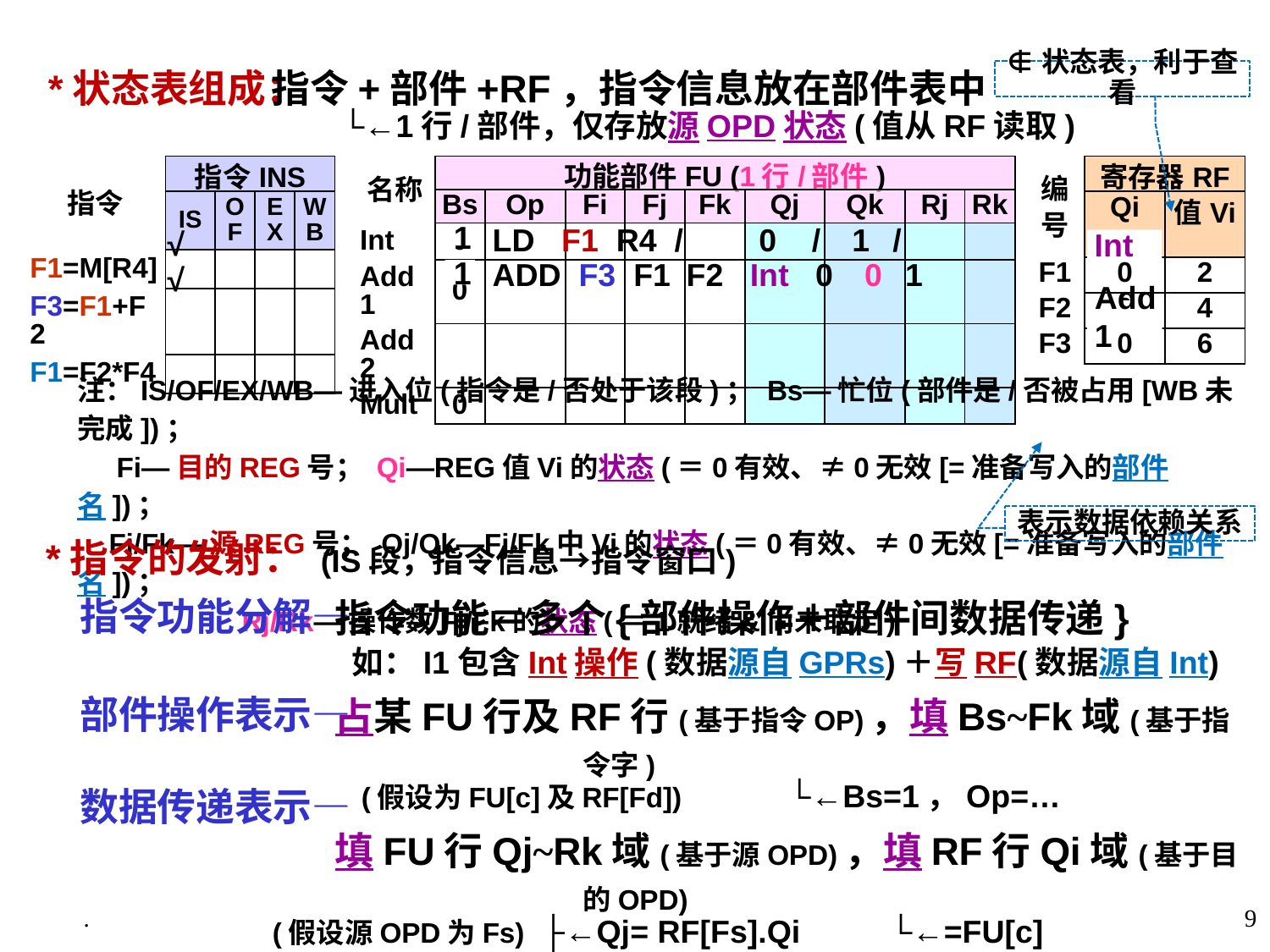

*状态表组成：
     指令+部件+RF，指令信息放在部件表中
              └←1行/部件，仅存放源OPD状态(值从RF读取)
∉状态表，利于查看
| 指令 | 指令INS |  |  |  |
| --- | --- | --- | --- | --- |
|  | IS | OF | EX | WB |
| F1=M[R4] |  |  |  |  |
| F3=F1+F2 |  |  |  |  |
| F1=F2\*F4 |  |  |  |  |
| 名称 | 功能部件FU (1行/部件) |  |  |  |  |  |  |  |  |
| --- | --- | --- | --- | --- | --- | --- | --- | --- | --- |
|  | Bs | Op | Fi | Fj | Fk | Qj | Qk | Rj | Rk |
| Int | 0 |  |  |  |  |  |  |  |  |
| Add1 | 0 |  |  |  |  |  |  |  |  |
| Add2 |  |  |  |  |  |  |  |  |  |
| Mult | 0 |  |  |  |  |  |  |  |  |
| 编号 | 寄存器RF |  |
| --- | --- | --- |
|  | Qi | 值Vi |
| F1 | 0 | 2 |
| F2 | 0 | 4 |
| F3 | 0 | 6 |
LD   F1  R4  /
 0    /    1  /
1
√
Int
ADD  F3  F1  F2
Int   0    0  1
1
√
Add1
注：IS/OF/EX/WB—进入位(指令是/否处于该段)； Bs—忙位(部件是/否被占用[WB未完成])；
     Fi—目的REG号； Qi—REG值Vi的状态(＝0有效、≠0无效[=准备写入的部件名])；
    Fj/Fk—源REG号； Qj/Qk—Fj/Fk中Vi的状态(＝0有效、≠0无效[=准备写入的部件名])；
                     Rj/Rk—操作数Fj/Fk的状态(＝1就绪&尚未取走)
表示数据依赖关系
 *指令的发射： (IS段，指令信息→指令窗口)
    指令功能分解—

    部件操作表示—

    数据传递表示—
      指令功能＝多个{部件操作＋部件间数据传递}
          如：I1包含Int操作(数据源自GPRs)＋写RF(数据源自Int)
      占某FU行及RF行(基于指令OP)，填Bs~Fk域(基于指令字)
          (假设为FU[c]及RF[Fd])            └←Bs=1，Op=…
      填FU行Qj~Rk域(基于源OPD)，填RF行Qi域(基于目的OPD)
(假设源OPD为Fs)  ├←Qj= RF[Fs].Qi          └←=FU[c]
                 └←Rj=~RF[Fs].Qi
.
9